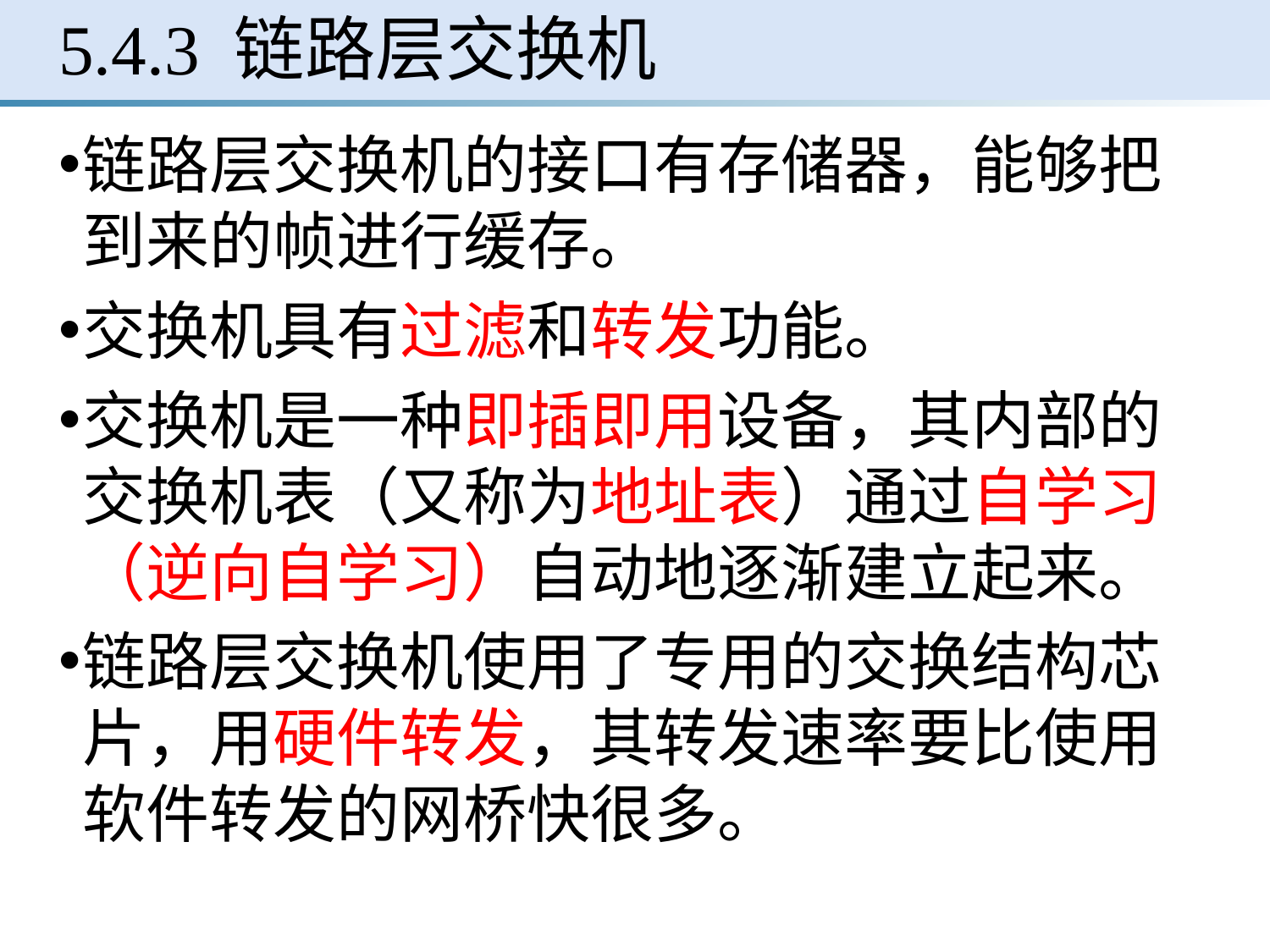

# 5.4.3 链路层交换机
链路层交换机的接口有存储器，能够把到来的帧进行缓存。
交换机具有过滤和转发功能。
交换机是一种即插即用设备，其内部的交换机表（又称为地址表）通过自学习（逆向自学习）自动地逐渐建立起来。
链路层交换机使用了专用的交换结构芯片，用硬件转发，其转发速率要比使用软件转发的网桥快很多。